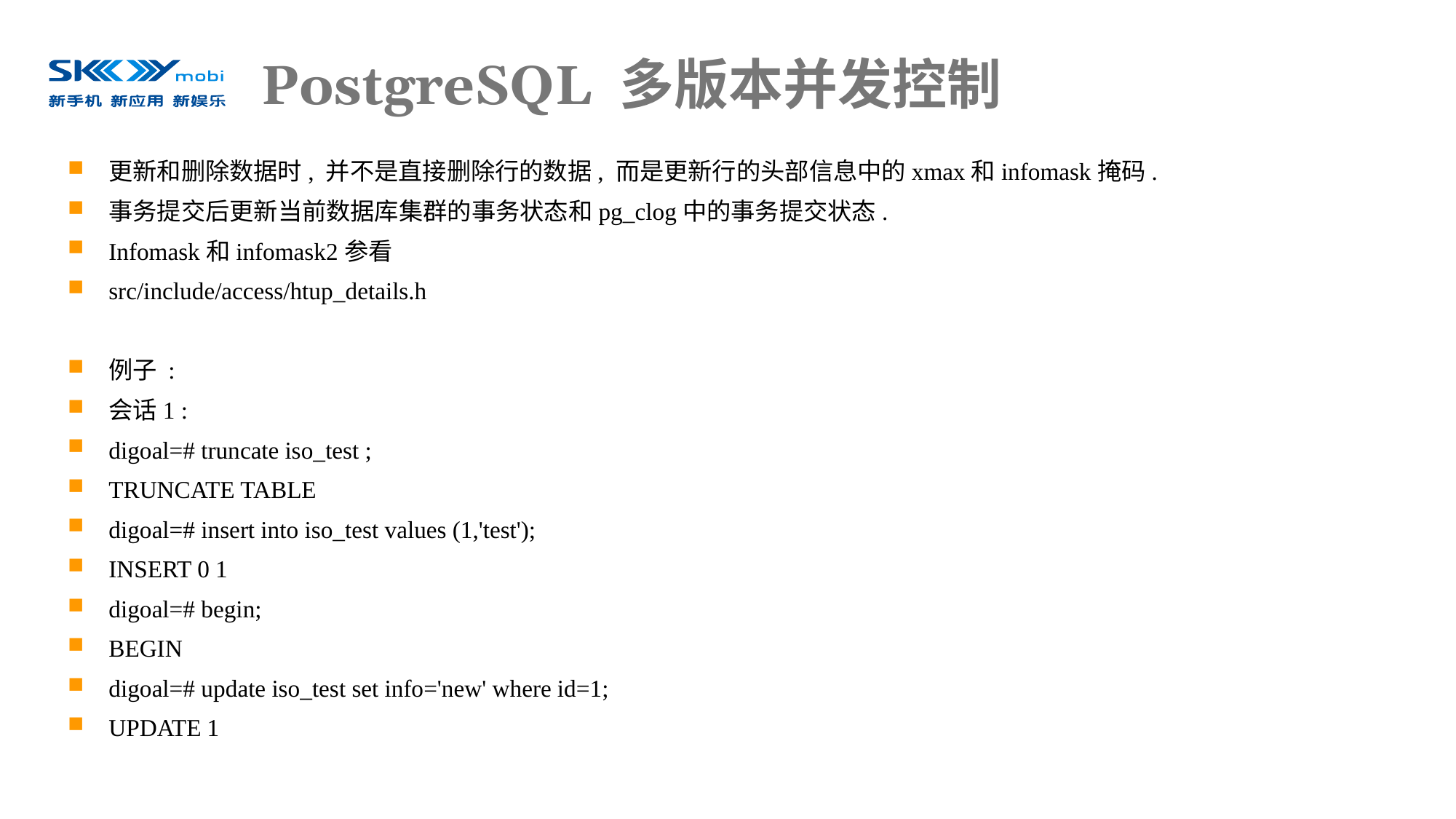

# PostgreSQL 多版本并发控制
更新和删除数据时, 并不是直接删除行的数据, 而是更新行的头部信息中的xmax和infomask掩码.
事务提交后更新当前数据库集群的事务状态和pg_clog中的事务提交状态.
Infomask和infomask2参看
src/include/access/htup_details.h

例子 :
会话1 :
digoal=# truncate iso_test ;
TRUNCATE TABLE
digoal=# insert into iso_test values (1,'test');
INSERT 0 1
digoal=# begin;
BEGIN
digoal=# update iso_test set info='new' where id=1;
UPDATE 1